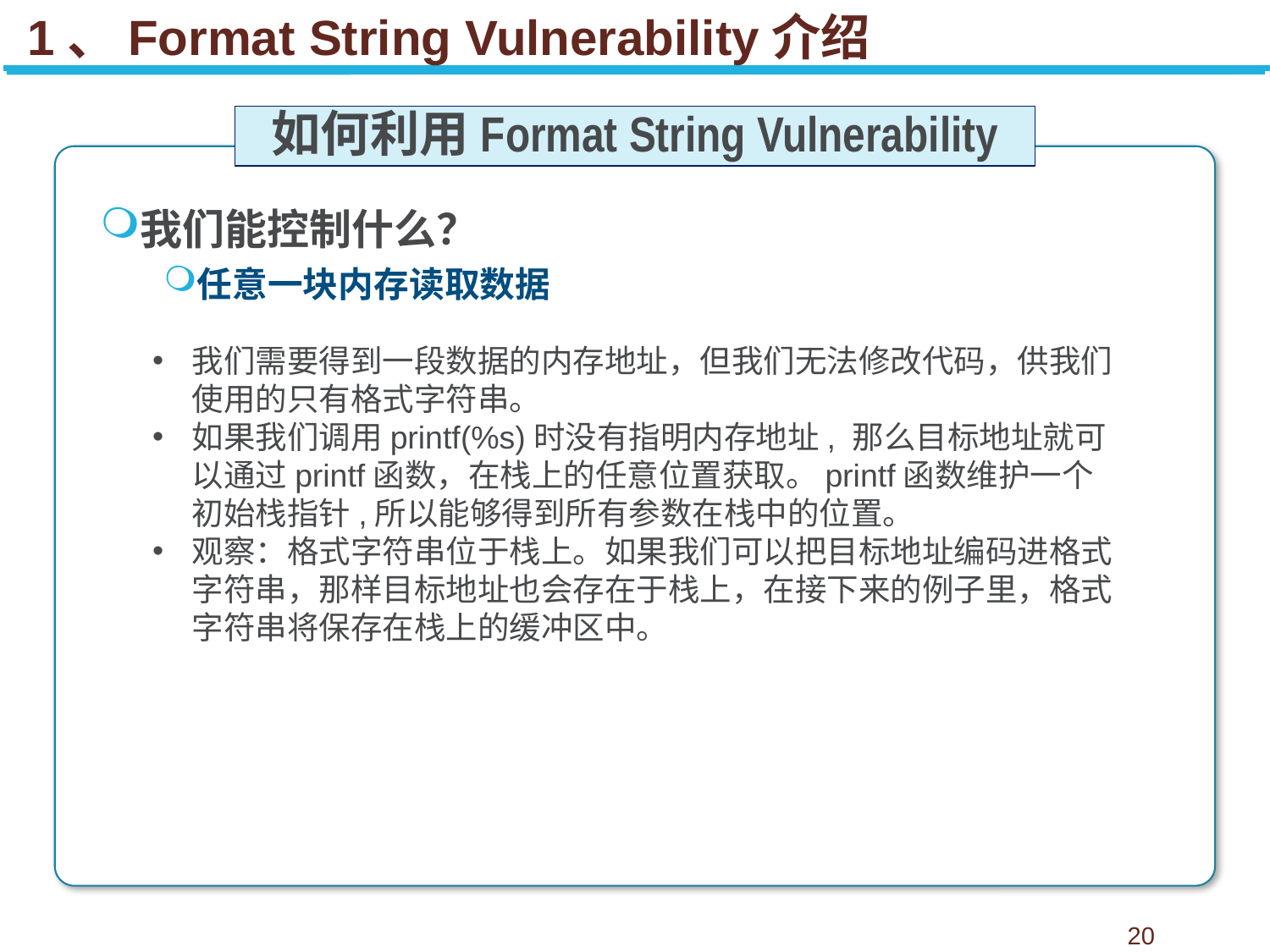

# 1、Format String Vulnerability介绍
如何利用Format String Vulnerability
我们能控制什么？
任意一块内存读取数据
我们需要得到一段数据的内存地址，但我们无法修改代码，供我们使用的只有格式字符串。
如果我们调用printf(%s)时没有指明内存地址, 那么目标地址就可以通过printf函数，在栈上的任意位置获取。printf函数维护一个初始栈指针,所以能够得到所有参数在栈中的位置。
观察：格式字符串位于栈上。如果我们可以把目标地址编码进格式字符串，那样目标地址也会存在于栈上，在接下来的例子里，格式字符串将保存在栈上的缓冲区中。
20